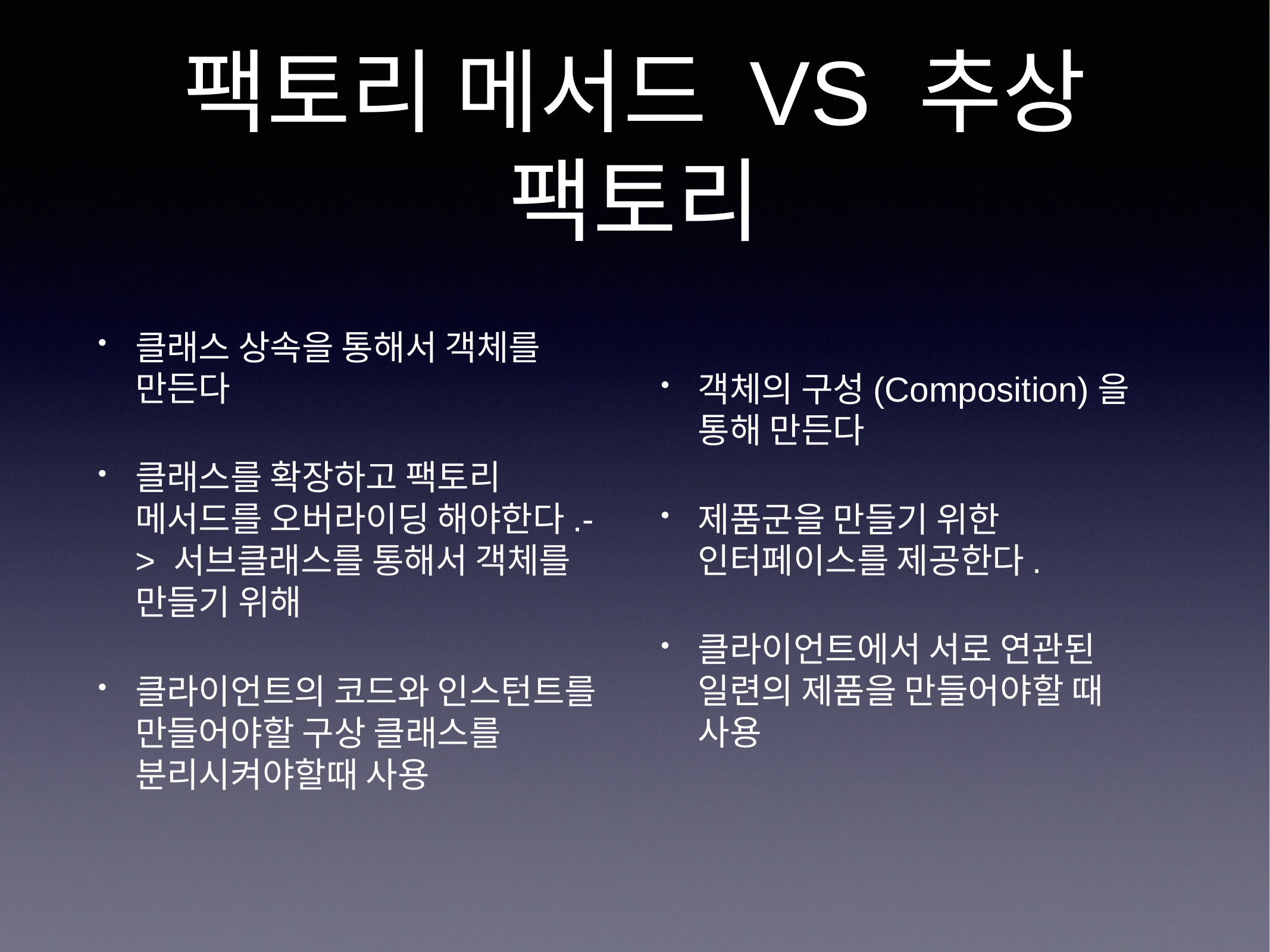

# 팩토리 메서드 VS 추상 팩토리
클래스 상속을 통해서 객체를 만든다
클래스를 확장하고 팩토리 메서드를 오버라이딩 해야한다.-> 서브클래스를 통해서 객체를 만들기 위해
클라이언트의 코드와 인스턴트를 만들어야할 구상 클래스를 분리시켜야할때 사용
객체의 구성(Composition)을 통해 만든다
제품군을 만들기 위한 인터페이스를 제공한다.
클라이언트에서 서로 연관된 일련의 제품을 만들어야할 때 사용